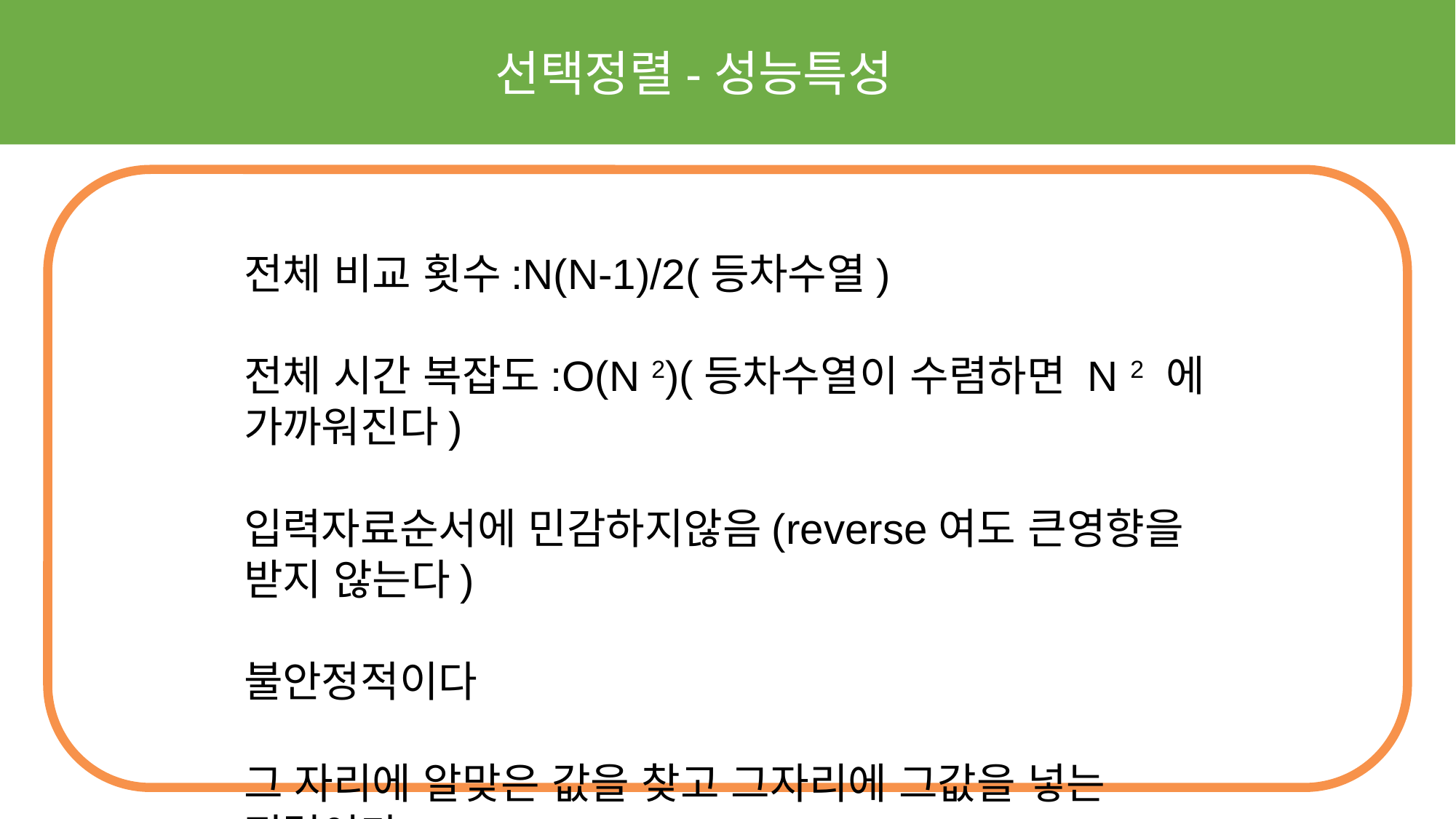

선택정렬-성능특성

전체 비교 횟수:N(N-1)/2(등차수열)

전체 시간 복잡도:O(N 2)(등차수열이 수렴하면 N 2 에 가까워진다)

입력자료순서에 민감하지않음(reverse여도 큰영향을 받지 않는다)

불안정적이다

그 자리에 알맞은 값을 찾고 그자리에 그값을 넣는 정렬이다.